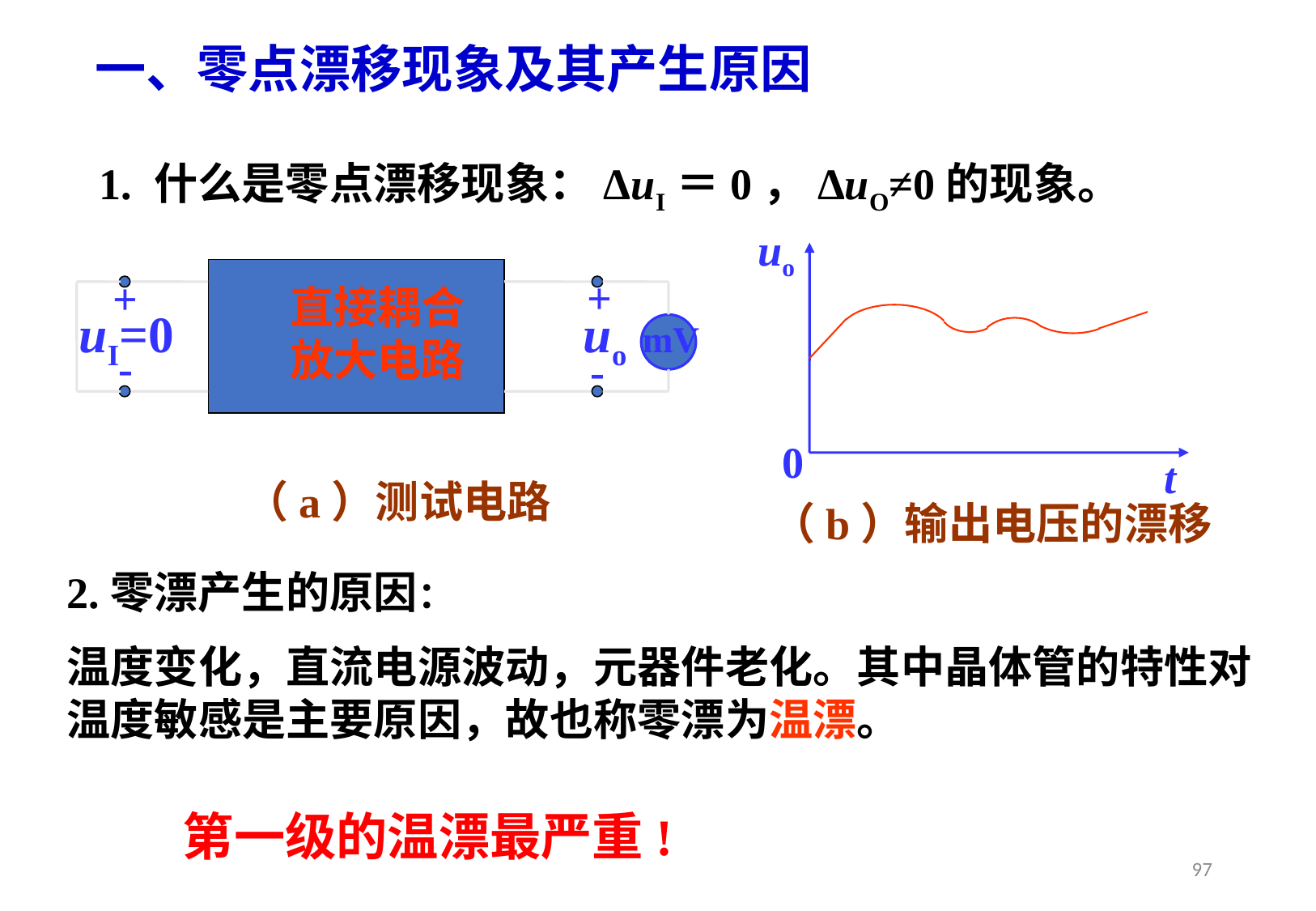

一、零点漂移现象及其产生原因
1. 什么是零点漂移现象：ΔuI＝0，ΔuO≠0的现象。
uo

0
t

（b）输出电压的漂移

+
+
直接耦合
放大电路

uI=0
uo
mV

-
-

（a）测试电路

2.零漂产生的原因：
温度变化，直流电源波动，元器件老化。其中晶体管的特性对温度敏感是主要原因，故也称零漂为温漂。
第一级的温漂最严重!
97